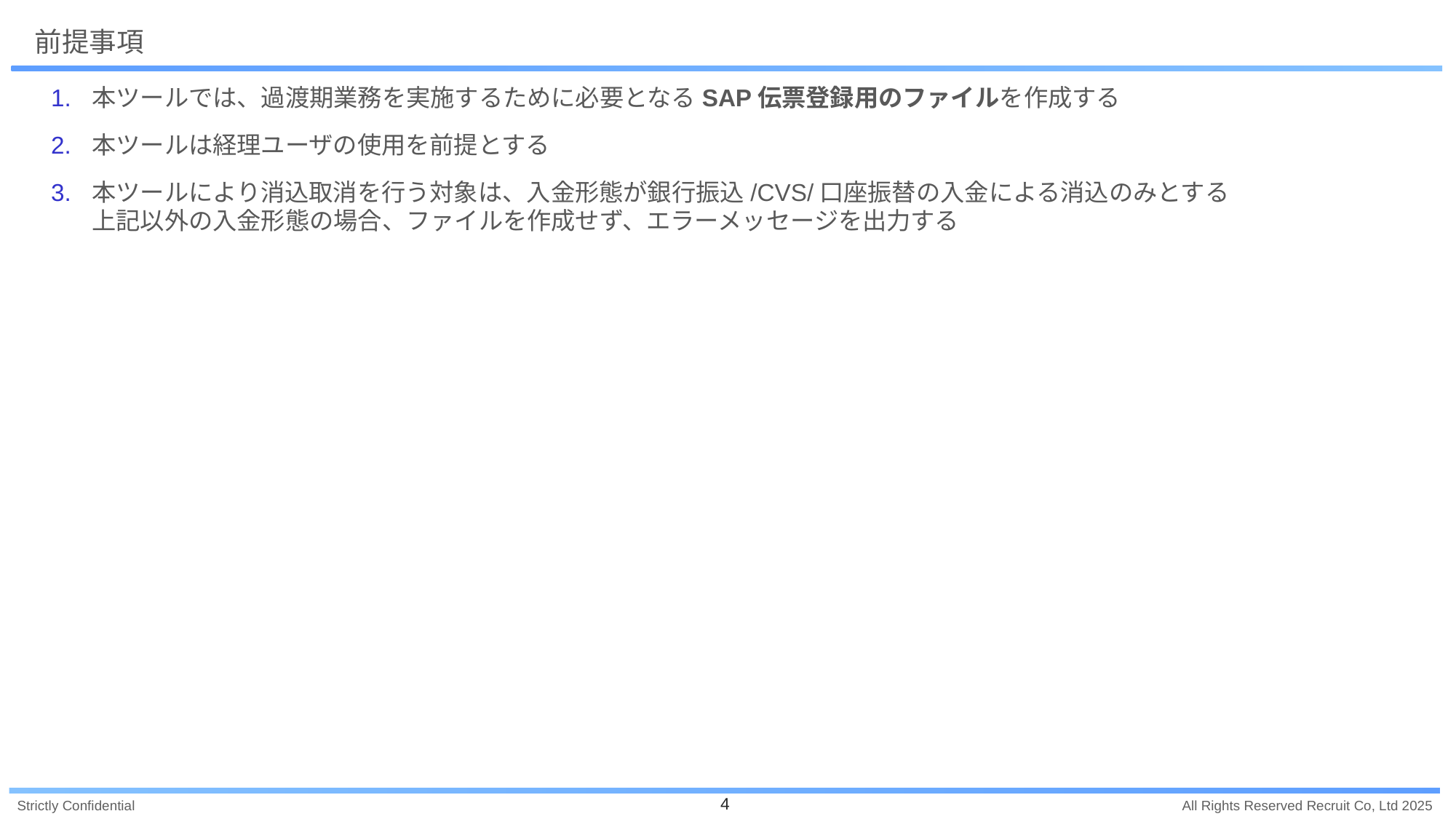

# 前提事項
本ツールでは、過渡期業務を実施するために必要となるSAP伝票登録用のファイルを作成する
本ツールは経理ユーザの使用を前提とする
本ツールにより消込取消を行う対象は、入金形態が銀行振込/CVS/口座振替の入金による消込のみとする
上記以外の入金形態の場合、ファイルを作成せず、エラーメッセージを出力する

4